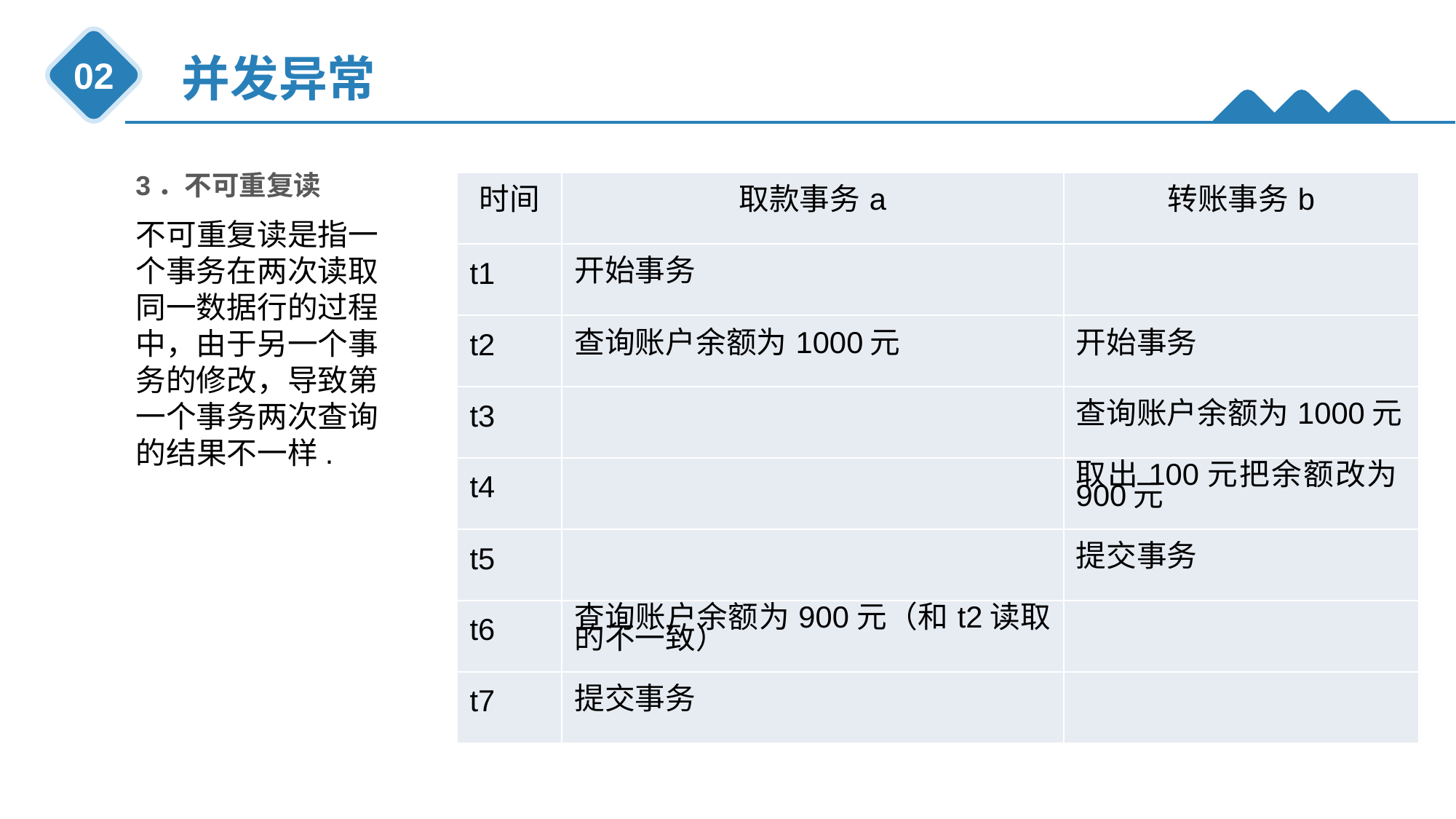

并发异常
02

3．不可重复读
| 时间 | 取款事务a | 转账事务b |
| --- | --- | --- |
| t1 | 开始事务 |  |
| t2 | 查询账户余额为1000元 | 开始事务 |
| t3 |  | 查询账户余额为1000元 |
| t4 |  | 取出100元把余额改为900元 |
| t5 |  | 提交事务 |
| t6 | 查询账户余额为900元（和t2读取的不一致） |  |
| t7 | 提交事务 |  |
不可重复读是指一个事务在两次读取同一数据行的过程中，由于另一个事务的修改，导致第一个事务两次查询的结果不一样.